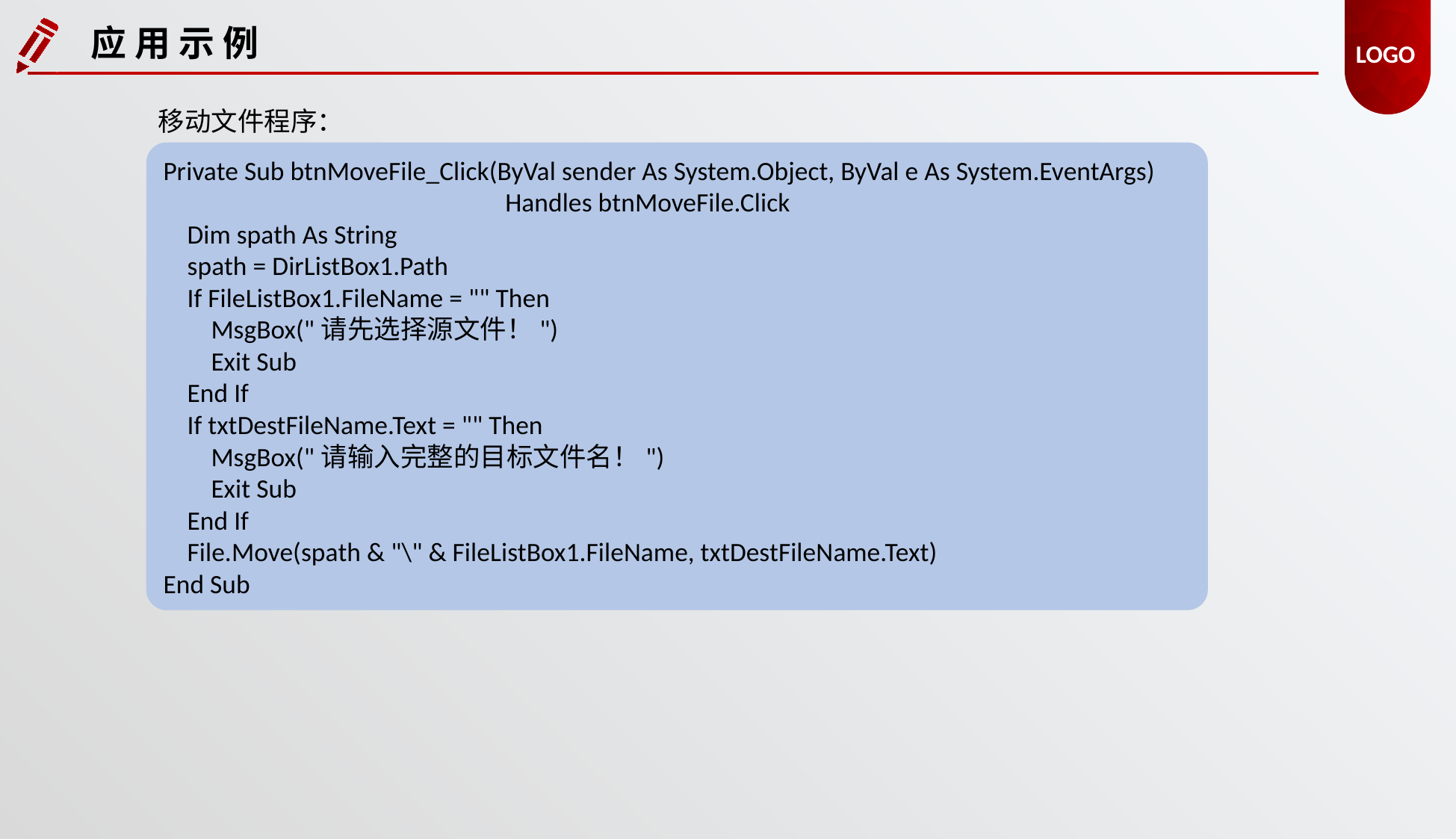

应 用 示 例
移动文件程序：
Private Sub btnMoveFile_Click(ByVal sender As System.Object, ByVal e As System.EventArgs)
			 Handles btnMoveFile.Click
    Dim spath As String
    spath = DirListBox1.Path
    If FileListBox1.FileName = "" Then
        MsgBox("请先选择源文件！")
        Exit Sub
    End If
    If txtDestFileName.Text = "" Then
        MsgBox("请输入完整的目标文件名！")
        Exit Sub
    End If
    File.Move(spath & "\" & FileListBox1.FileName, txtDestFileName.Text)
End Sub